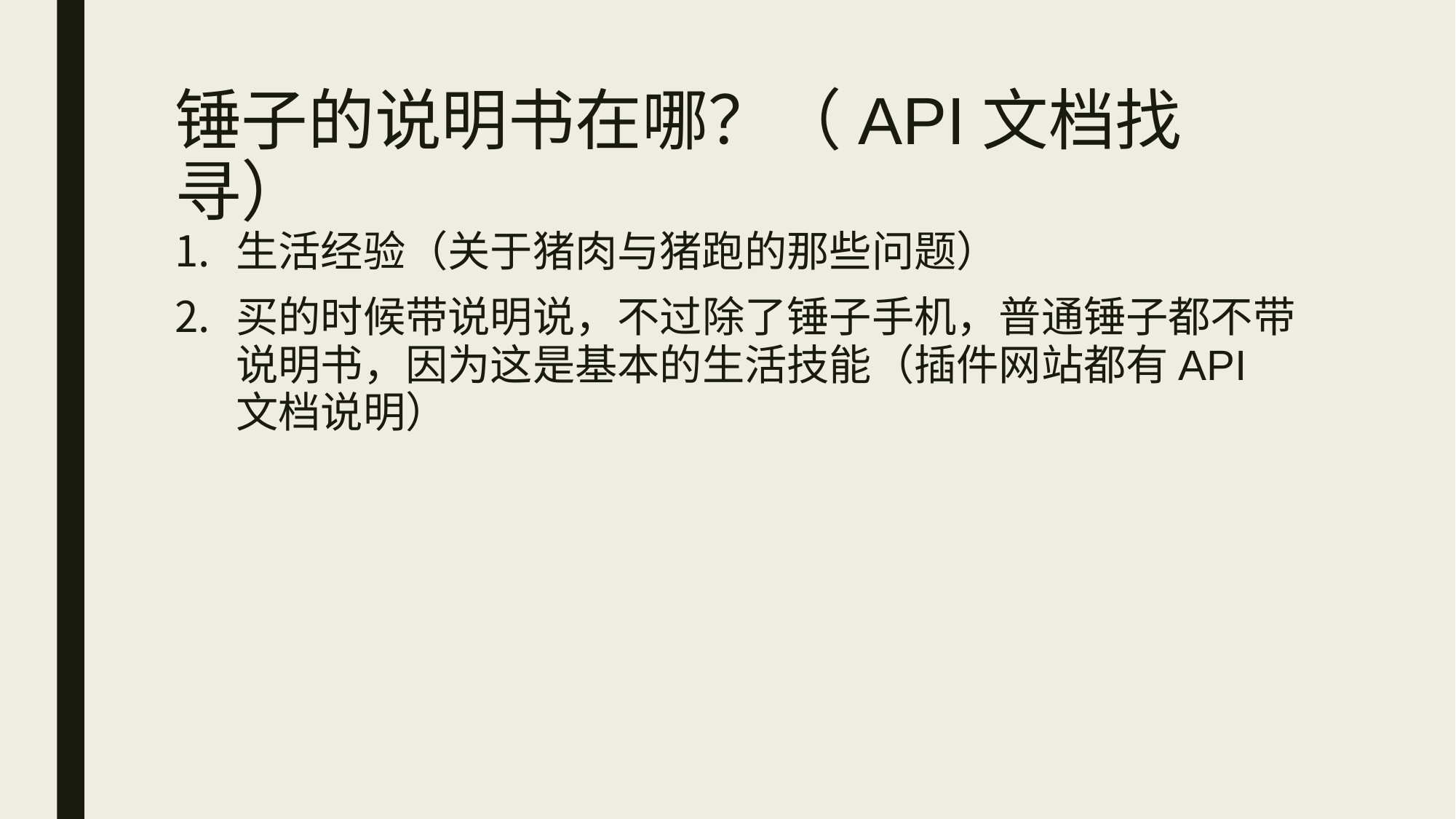

# 锤子的说明书在哪？（API文档找寻）
生活经验（关于猪肉与猪跑的那些问题）
买的时候带说明说，不过除了锤子手机，普通锤子都不带说明书，因为这是基本的生活技能（插件网站都有API文档说明）